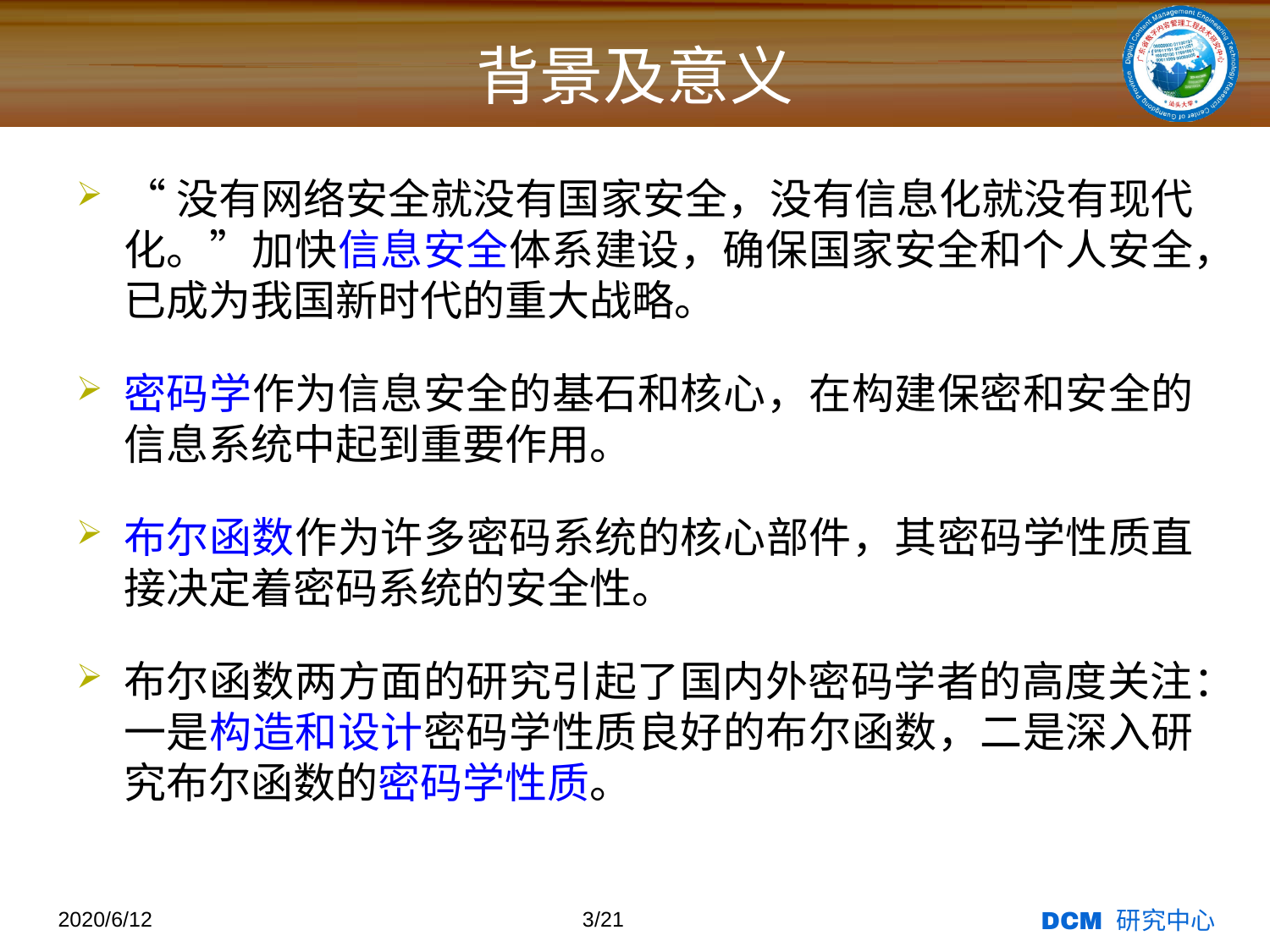

# 背景及意义
“没有网络安全就没有国家安全，没有信息化就没有现代化。”加快信息安全体系建设，确保国家安全和个人安全，已成为我国新时代的重大战略。
密码学作为信息安全的基石和核心，在构建保密和安全的信息系统中起到重要作用。
布尔函数作为许多密码系统的核心部件，其密码学性质直接决定着密码系统的安全性。
布尔函数两方面的研究引起了国内外密码学者的高度关注：一是构造和设计密码学性质良好的布尔函数，二是深入研究布尔函数的密码学性质。

2020/6/12
3/21